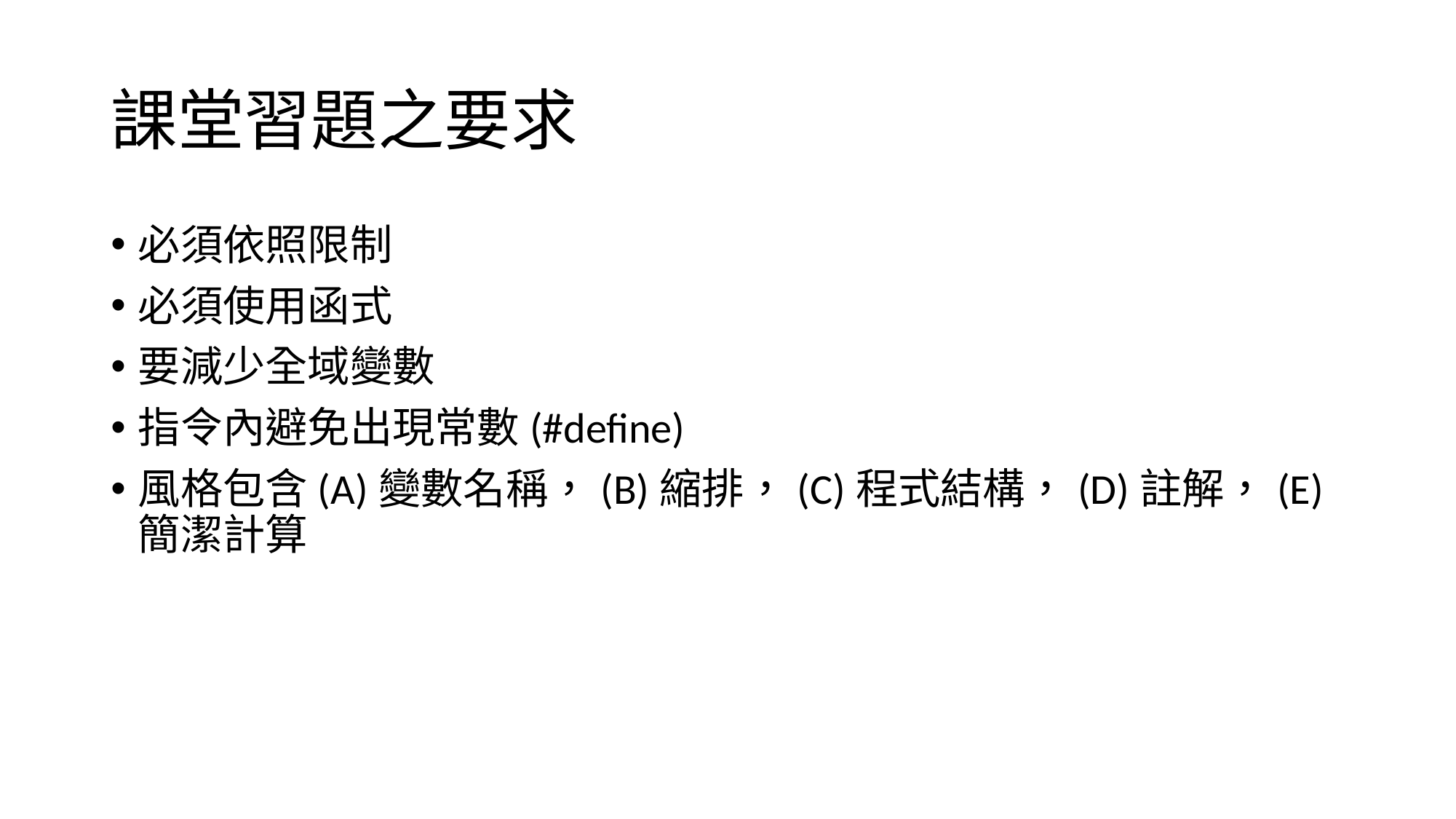

# 課堂習題之要求
必須依照限制
必須使用函式
要減少全域變數
指令內避免出現常數(#define)
風格包含(A)變數名稱，(B)縮排，(C)程式結構，(D)註解，(E)簡潔計算